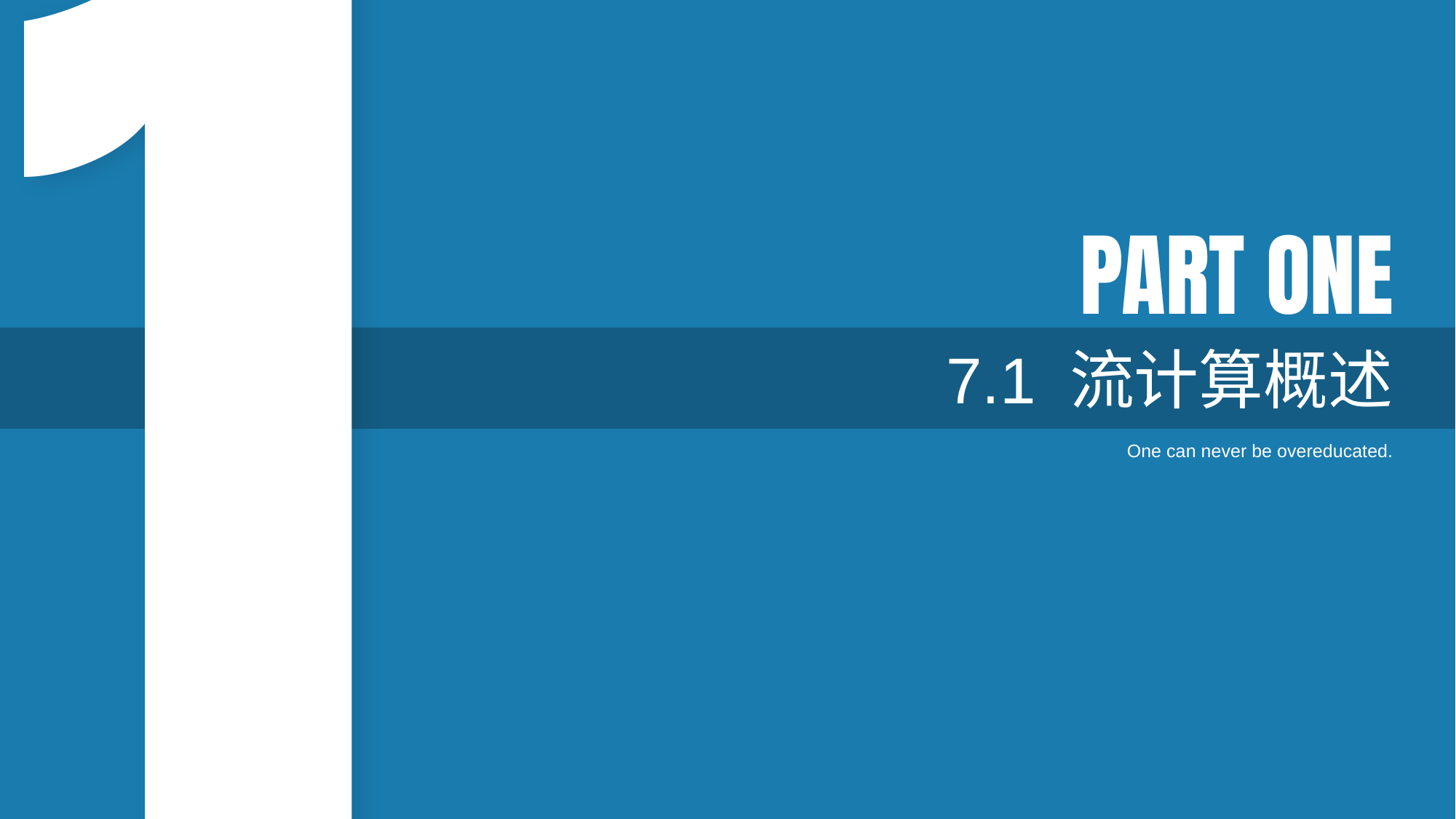

1
PART ONE
7.1 流计算概述
One can never be overeducated.